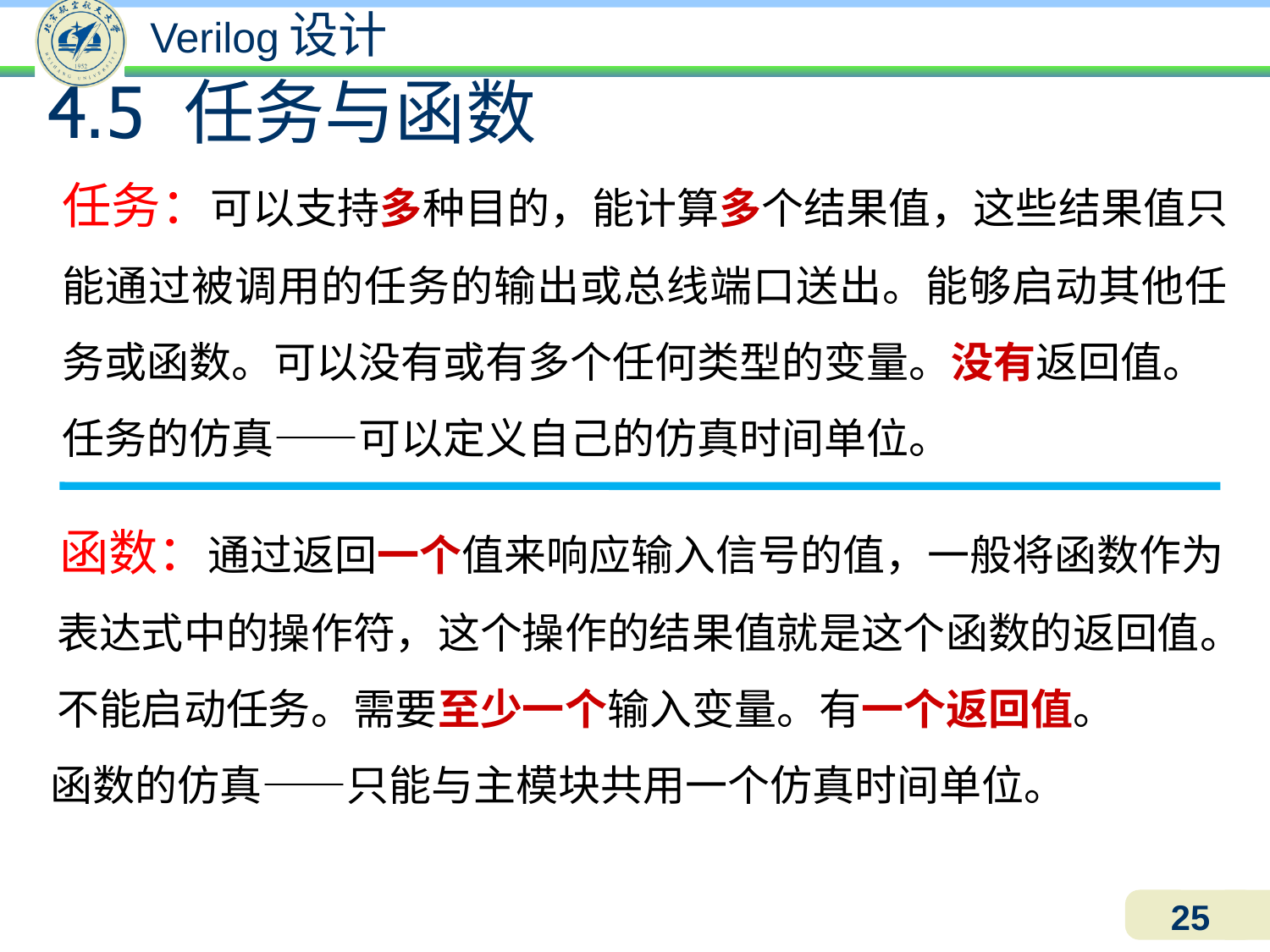

4.5 任务与函数
任务：可以支持多种目的，能计算多个结果值，这些结果值只能通过被调用的任务的输出或总线端口送出。能够启动其他任务或函数。可以没有或有多个任何类型的变量。没有返回值。
任务的仿真——可以定义自己的仿真时间单位。
       函数：通过返回一个值来响应输入信号的值，一般将函数作为表达式中的操作符，这个操作的结果值就是这个函数的返回值。不能启动任务。需要至少一个输入变量。有一个返回值。
      函数的仿真——只能与主模块共用一个仿真时间单位。
25